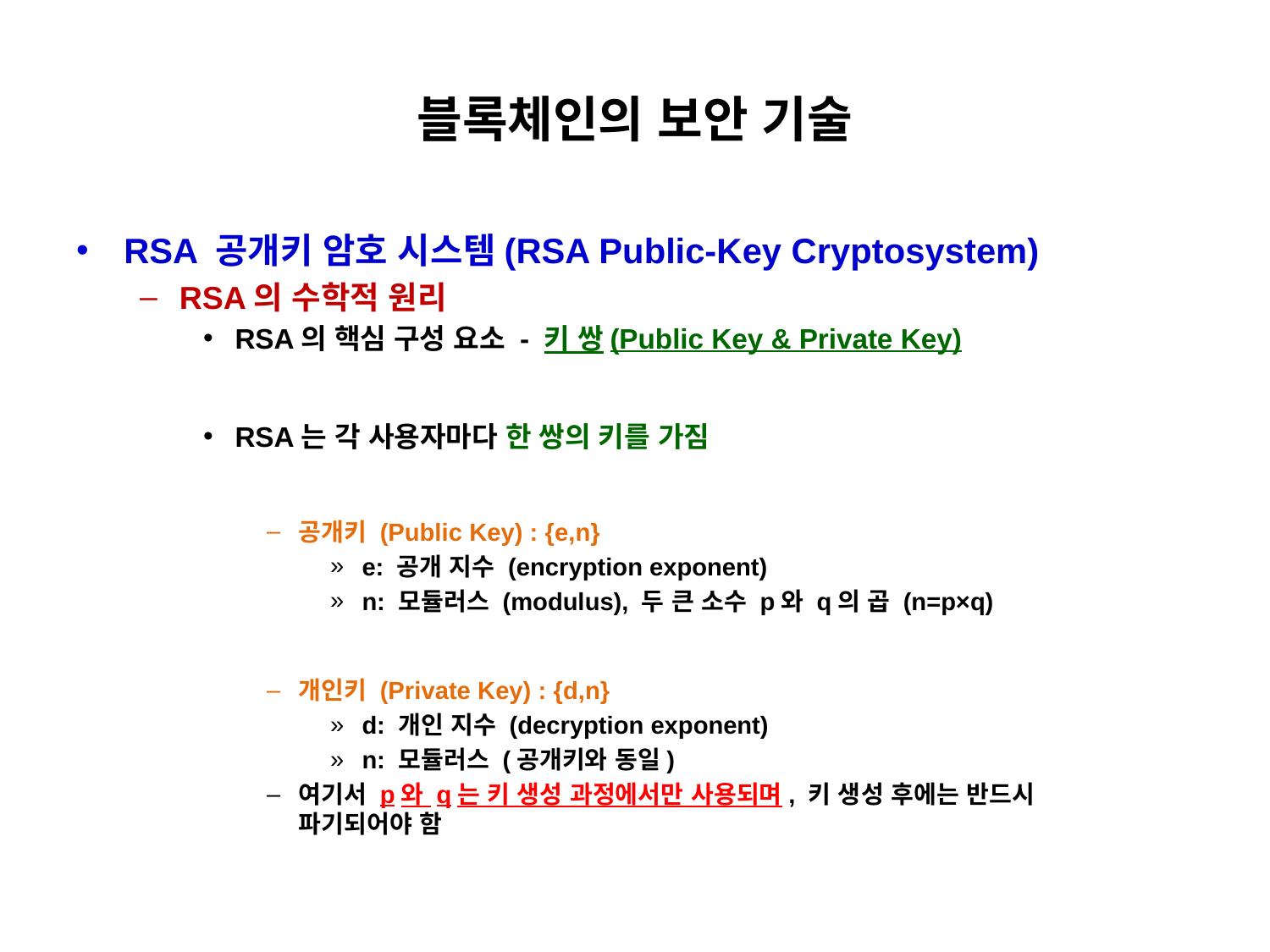

# 블록체인의 보안 기술
RSA 공개키 암호 시스템(RSA Public-Key Cryptosystem)
RSA의 수학적 원리
RSA의 핵심 구성 요소 - 키 쌍(Public Key & Private Key)

RSA는 각 사용자마다 한 쌍의 키를 가짐

공개키 (Public Key) : {e,n}
e: 공개 지수 (encryption exponent)
n: 모듈러스 (modulus), 두 큰 소수 p와 q의 곱 (n=p×q)

개인키 (Private Key) : {d,n}
d: 개인 지수 (decryption exponent)
n: 모듈러스 (공개키와 동일)
여기서 p와 q는 키 생성 과정에서만 사용되며, 키 생성 후에는 반드시
파기되어야 함